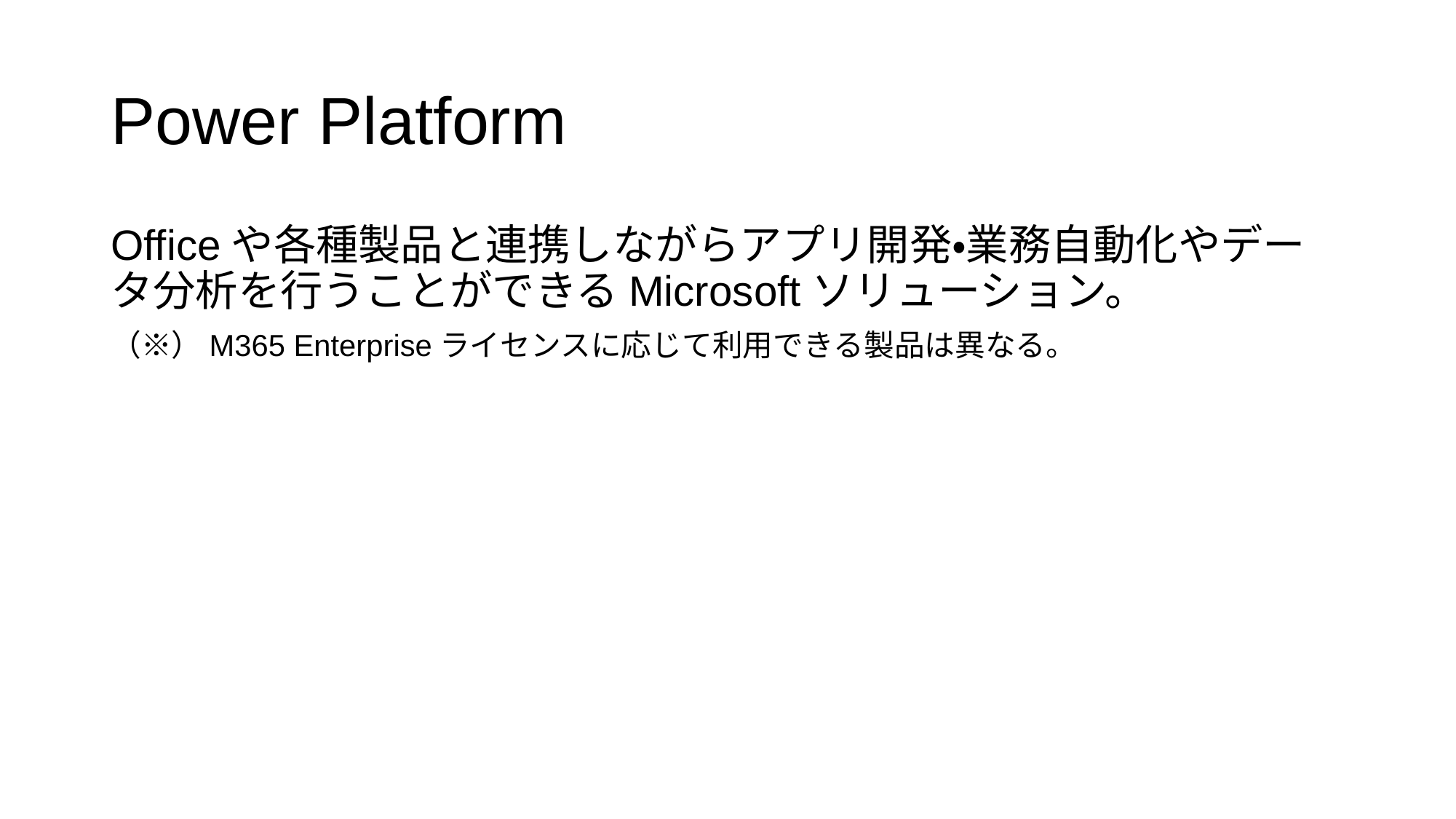

# Power Platform
Officeや各種製品と連携しながらアプリ開発・業務自動化やデータ分析を行うことができるMicrosoftソリューション。
（※）M365 Enterpriseライセンスに応じて利用できる製品は異なる。